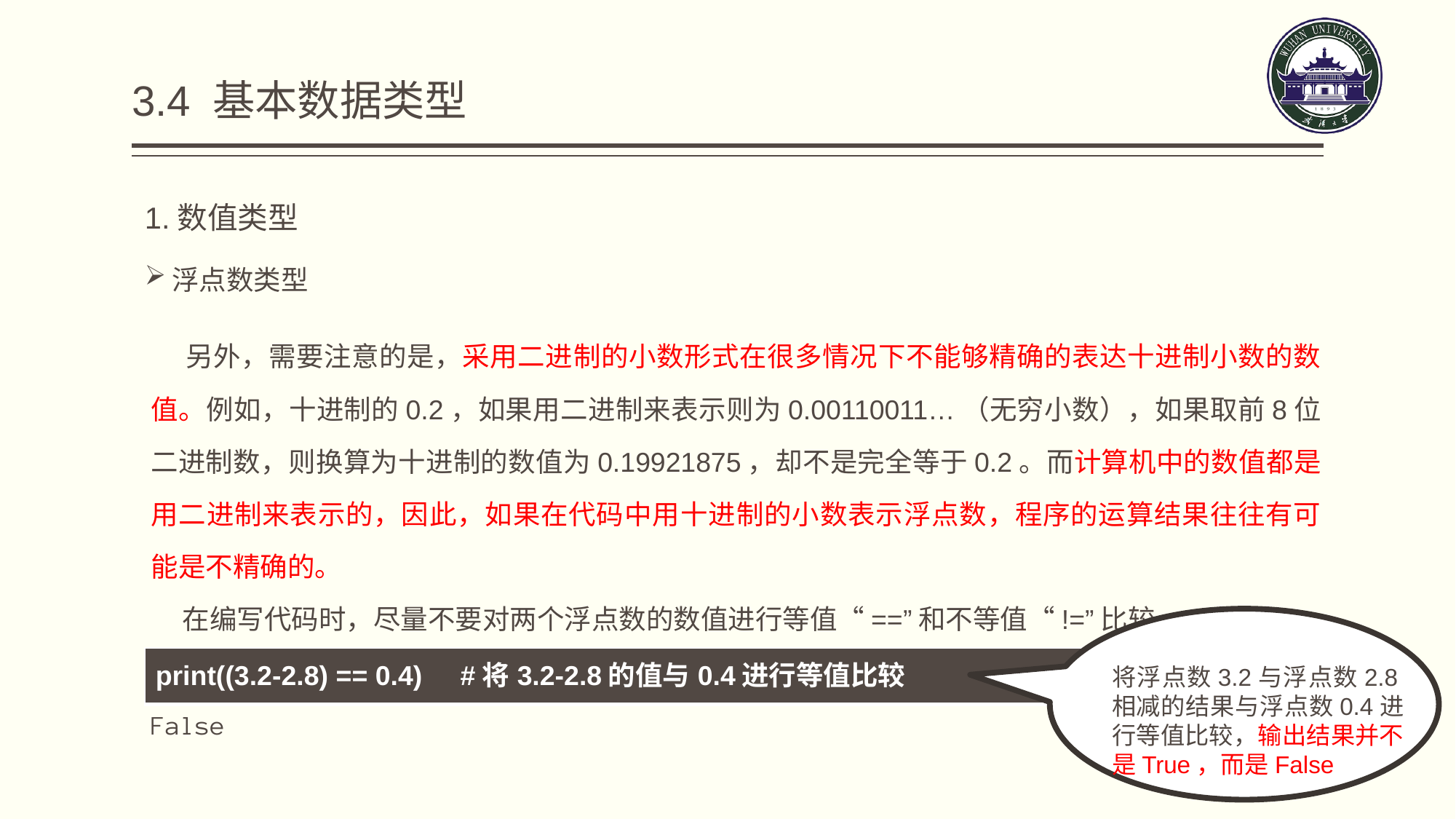

3.4 基本数据类型
1.数值类型
浮点数类型
    另外，需要注意的是，采用二进制的小数形式在很多情况下不能够精确的表达十进制小数的数值。例如，十进制的0.2，如果用二进制来表示则为0.00110011…（无穷小数），如果取前8位二进制数，则换算为十进制的数值为0.19921875，却不是完全等于0.2。而计算机中的数值都是用二进制来表示的，因此，如果在代码中用十进制的小数表示浮点数，程序的运算结果往往有可能是不精确的。
    在编写代码时，尽量不要对两个浮点数的数值进行等值“==”和不等值“!=”比较。

将浮点数3.2与浮点数2.8相减的结果与浮点数0.4进行等值比较，输出结果并不是True，而是False
| print((3.2-2.8) == 0.4) #将3.2-2.8的值与0.4进行等值比较 |
| --- |
False